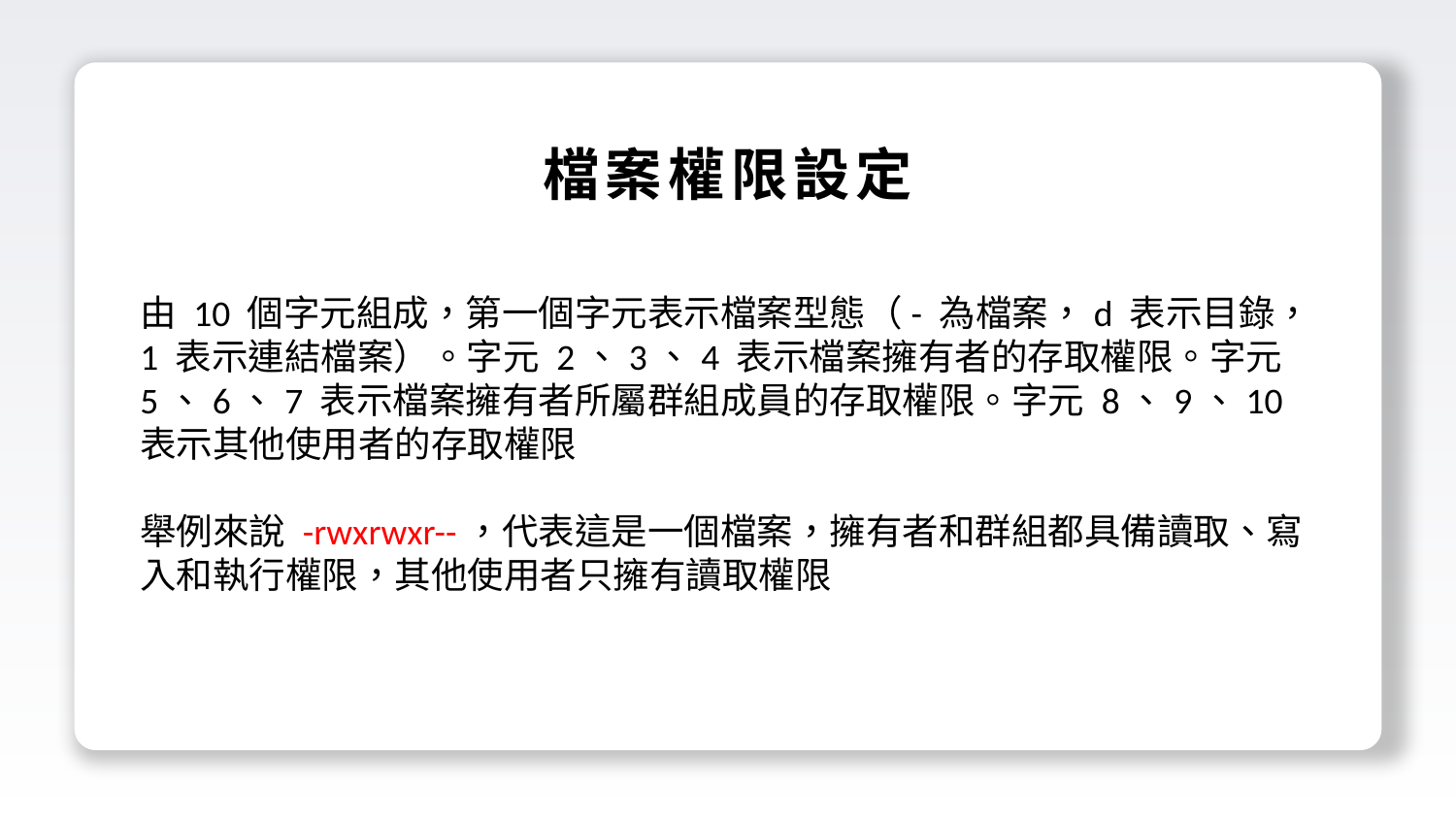

檔案權限設定
由 10 個字元組成，第一個字元表示檔案型態（- 為檔案，d 表示目錄，1 表示連結檔案）。字元 2、3、4 表示檔案擁有者的存取權限。字元 5、6、7 表示檔案擁有者所屬群組成員的存取權限。字元 8、9、10 表示其他使用者的存取權限

舉例來說 -rwxrwxr--，代表這是一個檔案，擁有者和群組都具備讀取、寫入和執行權限，其他使用者只擁有讀取權限